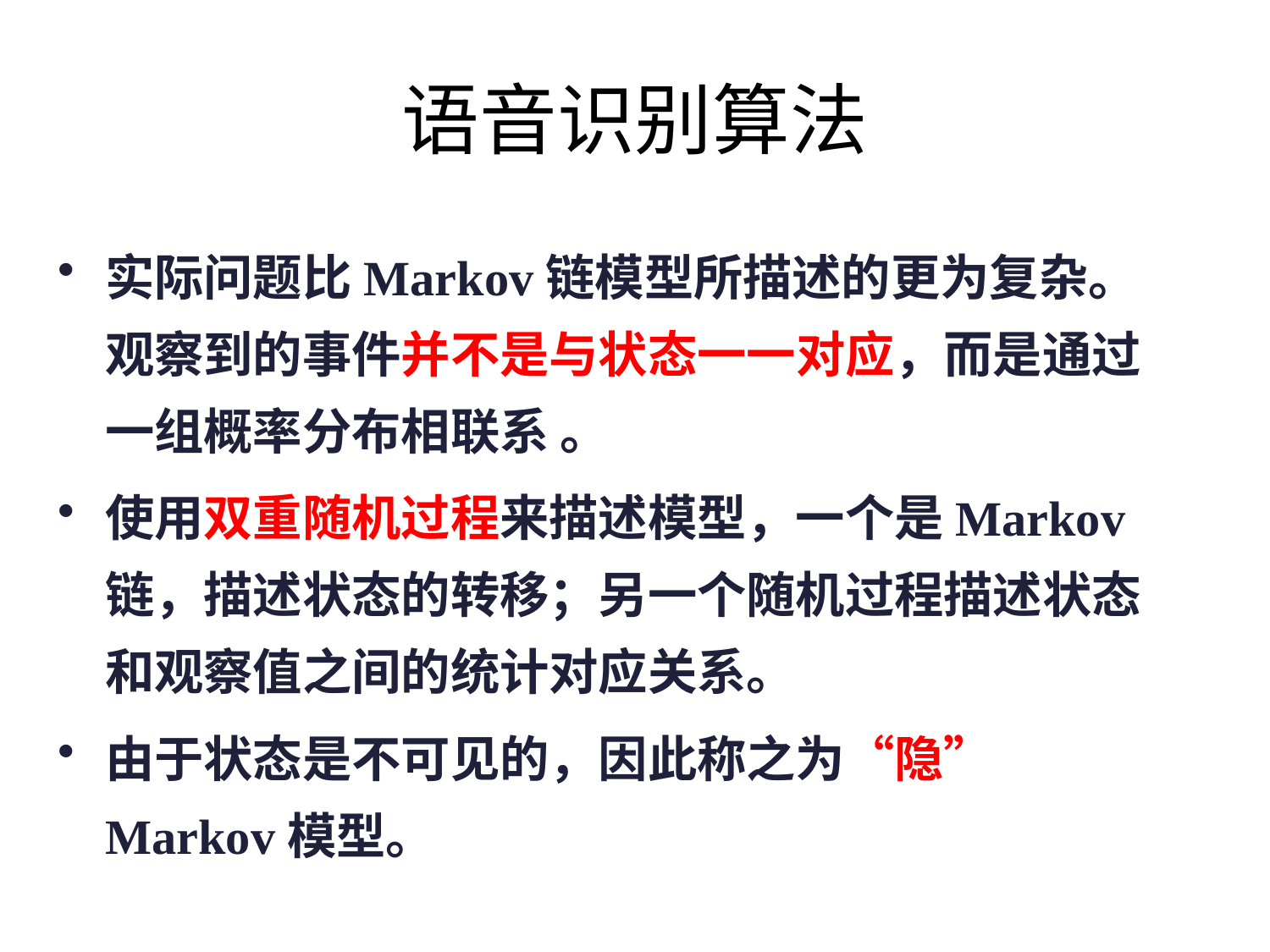

# 语音识别算法
实际问题比Markov链模型所描述的更为复杂。观察到的事件并不是与状态一一对应，而是通过一组概率分布相联系 。
使用双重随机过程来描述模型，一个是Markov链，描述状态的转移；另一个随机过程描述状态和观察值之间的统计对应关系。
由于状态是不可见的，因此称之为“隐” Markov模型。